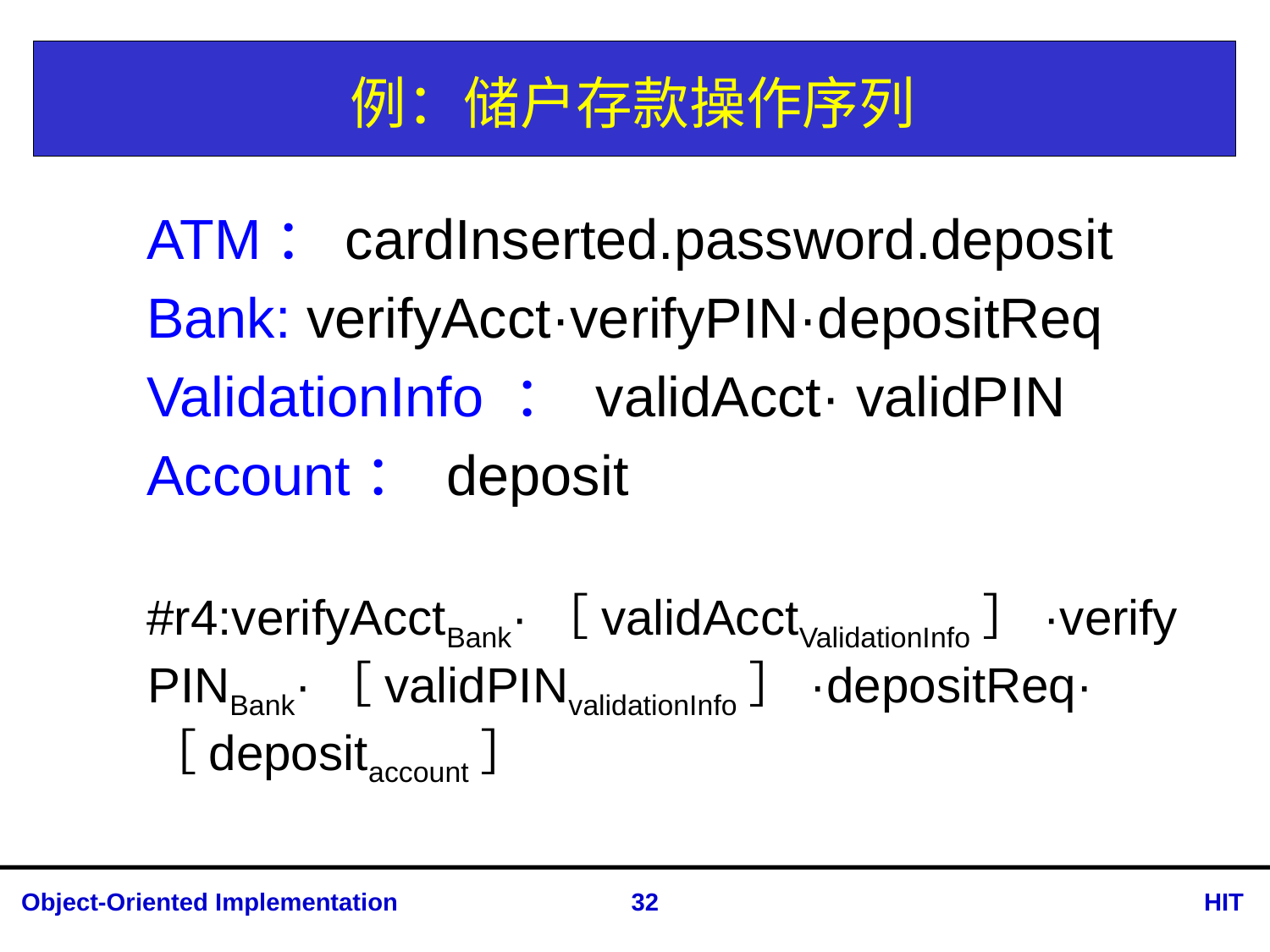

# 例：储户存款操作序列
ATM：cardInserted.password.deposit
Bank: verifyAcct·verifyPIN·depositReq
ValidationInfo ： validAcct· validPIN
Account： deposit

#r4:verifyAcctBank·［validAcctValidationInfo］·verifyPINBank·［validPINvalidationInfo］·depositReq·［depositaccount］